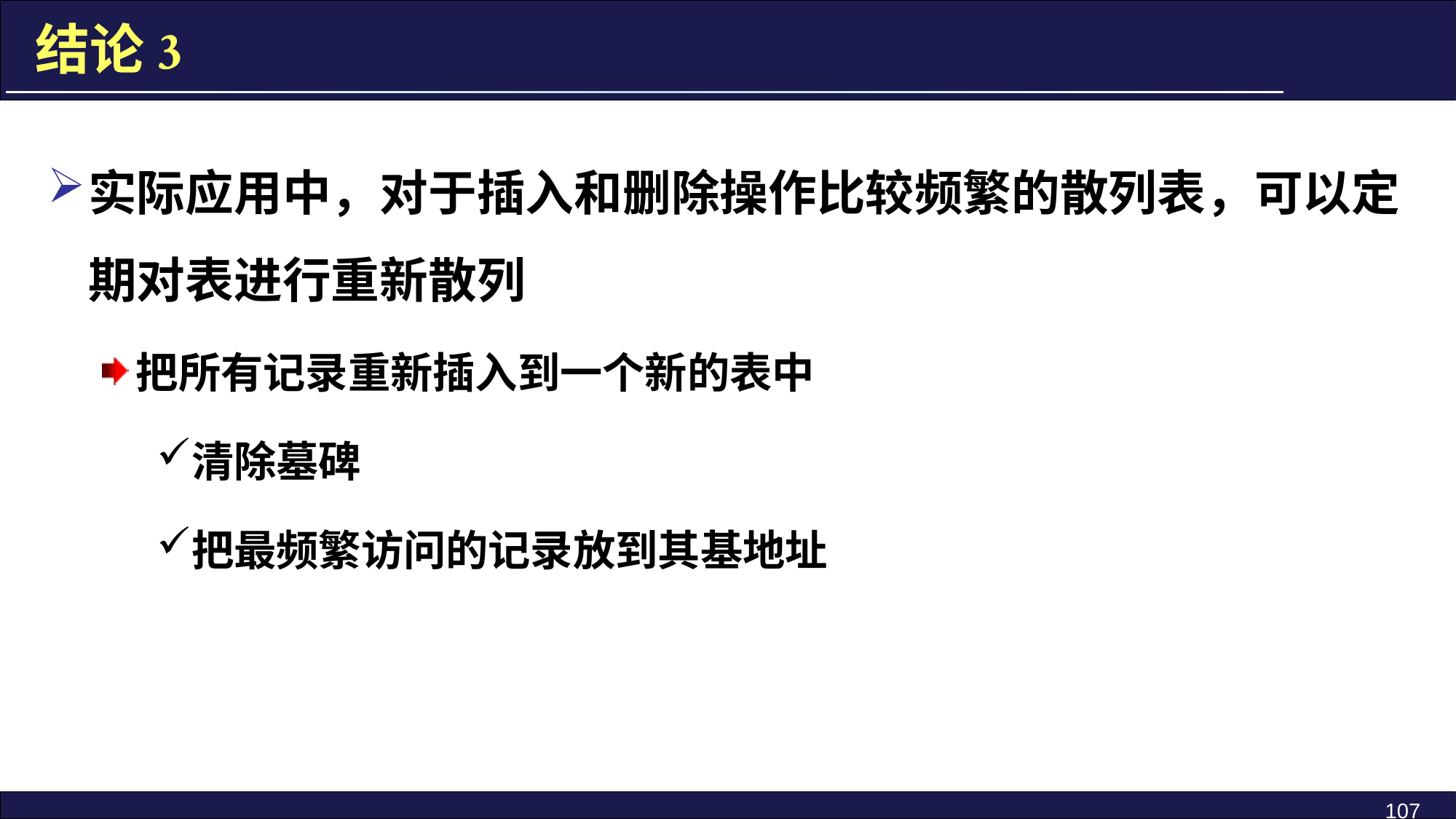

# 结论3
实际应用中，对于插入和删除操作比较频繁的散列表，可以定期对表进行重新散列
把所有记录重新插入到一个新的表中
清除墓碑
把最频繁访问的记录放到其基地址

107